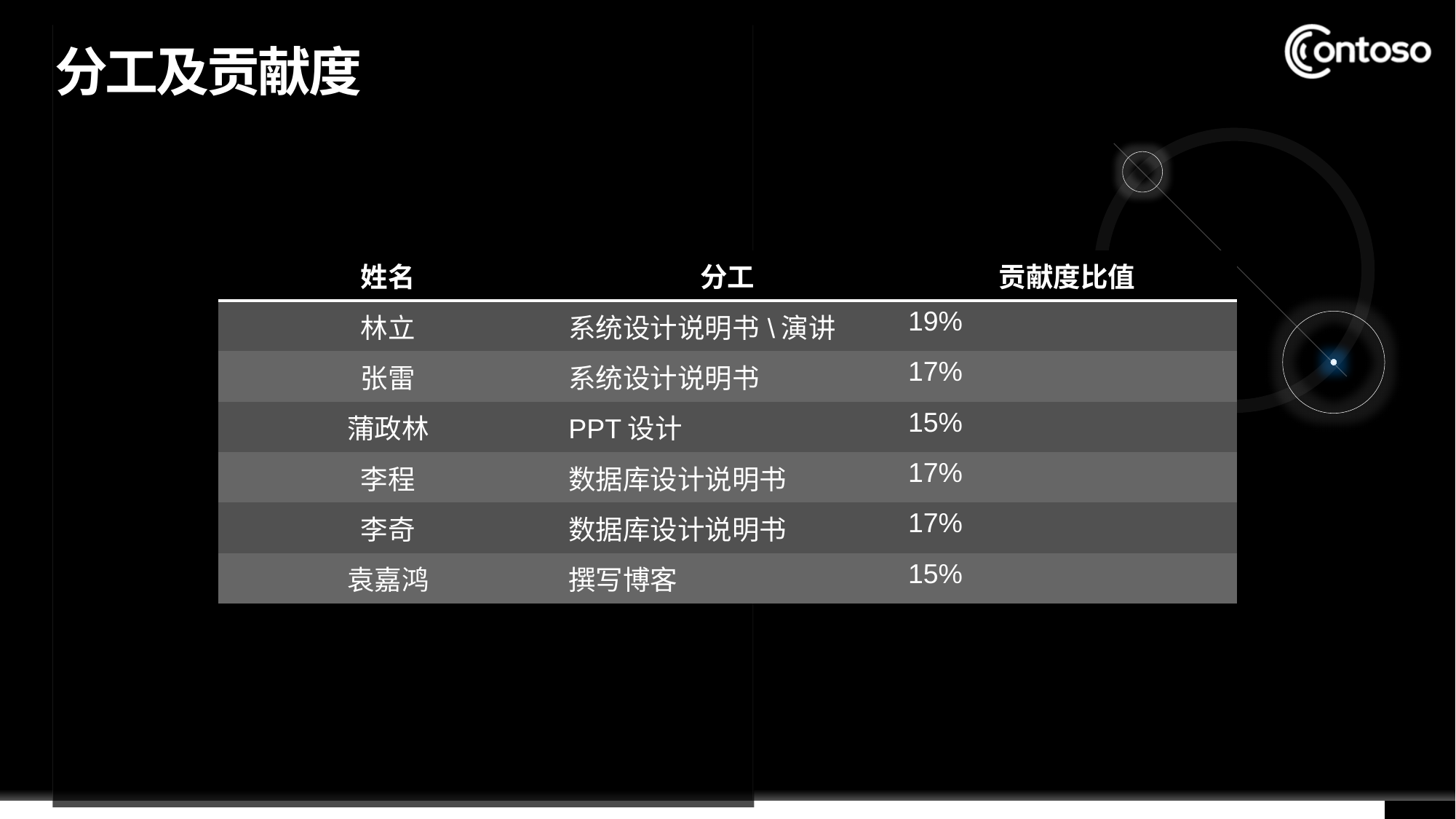

# 分工及贡献度

| 姓名 | 分工 | 贡献度比值 |
| --- | --- | --- |
| 林立 | 系统设计说明书\演讲 | 19% |
| 张雷 | 系统设计说明书 | 17% |
| 蒲政林 | PPT设计 | 15% |
| 李程 | 数据库设计说明书 | 17% |
| 李奇 | 数据库设计说明书 | 17% |
| 袁嘉鸿 | 撰写博客 | 15% |